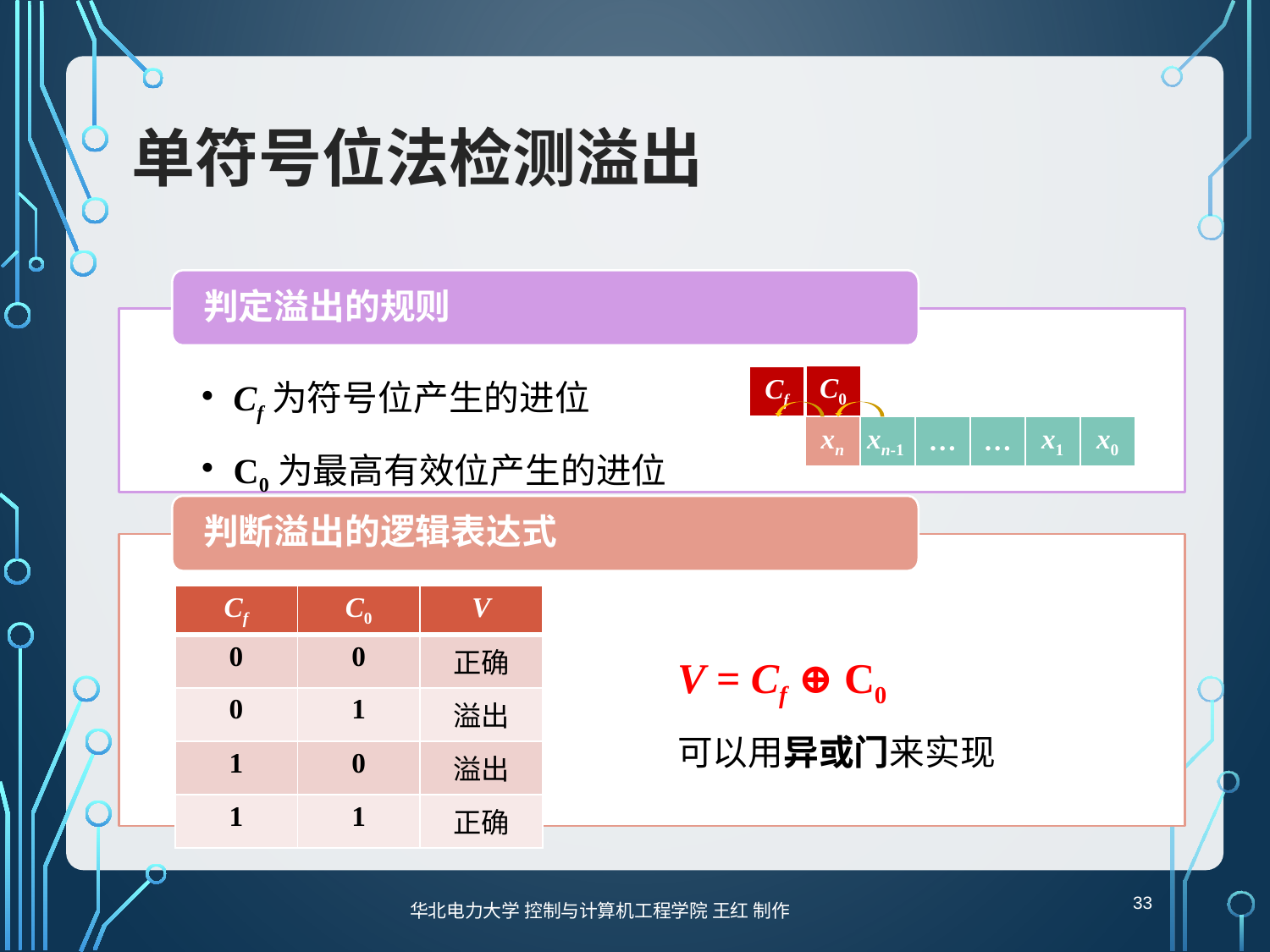

# 单符号位法检测溢出
判定溢出的规则
Cf为符号位产生的进位
C0为最高有效位产生的进位

| C0 |
| --- |
| Cf |
| --- |

| xn | xn-1 | … | … | x1 | x0 |
| --- | --- | --- | --- | --- | --- |
判断溢出的逻辑表达式

| Cf | C0 | V |
| --- | --- | --- |
| 0 | 0 | 正确 |
| 0 | 1 | 溢出 |
| 1 | 0 | 溢出 |
| 1 | 1 | 正确 |
V = Cf ⊕ C0
可以用异或门来实现
33
华北电力大学 控制与计算机工程学院 王红 制作